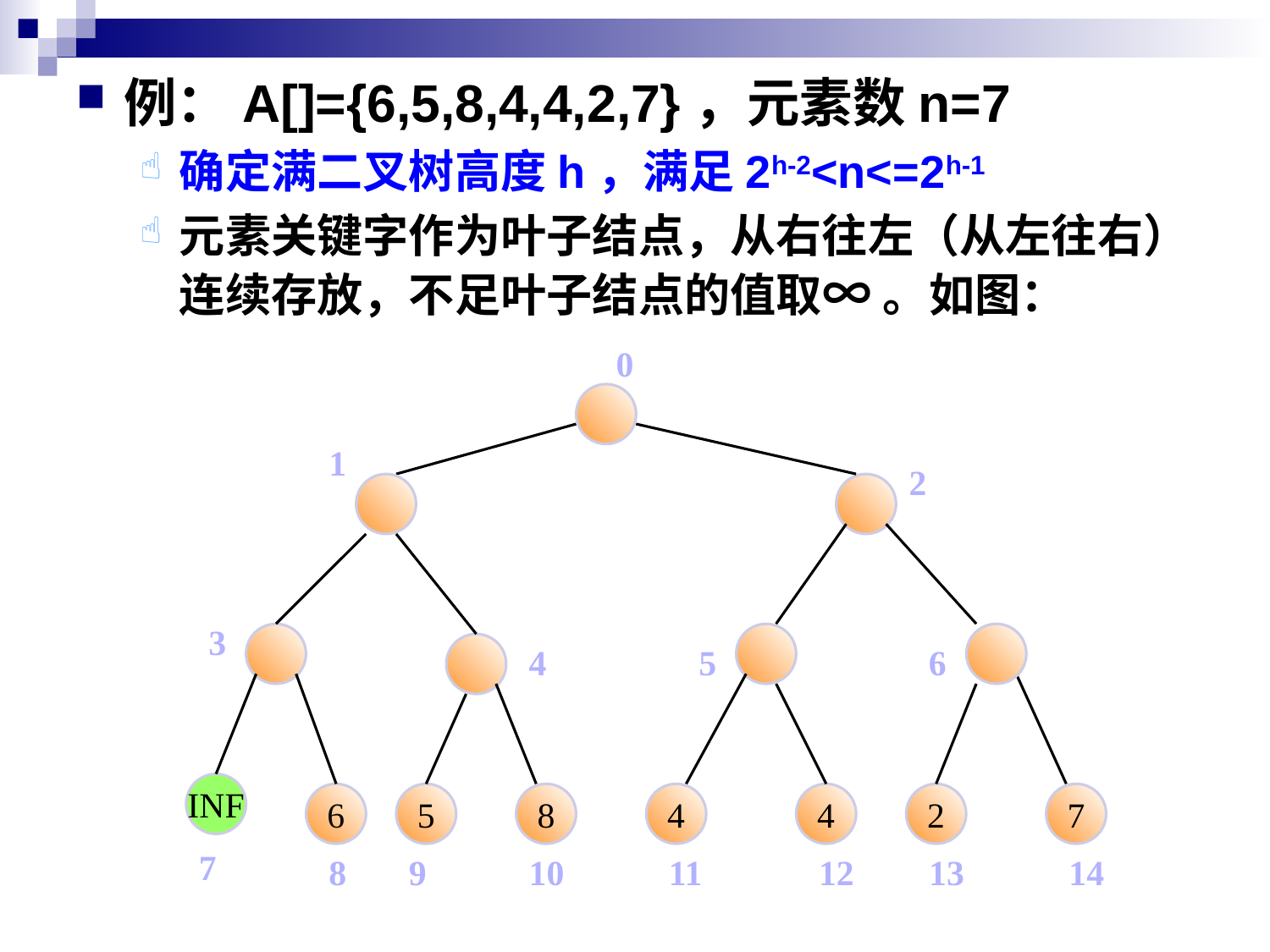

例：A[]={6,5,8,4,4,2,7}，元素数n=7
确定满二叉树高度h，满足2h-2<n<=2h-1
元素关键字作为叶子结点，从右往左（从左往右）连续存放，不足叶子结点的值取∞ 。如图：

0

INF
6
5
8
4
4
2
7
1
2
3
4
5
6
7
8
9
10
11
12
13
14